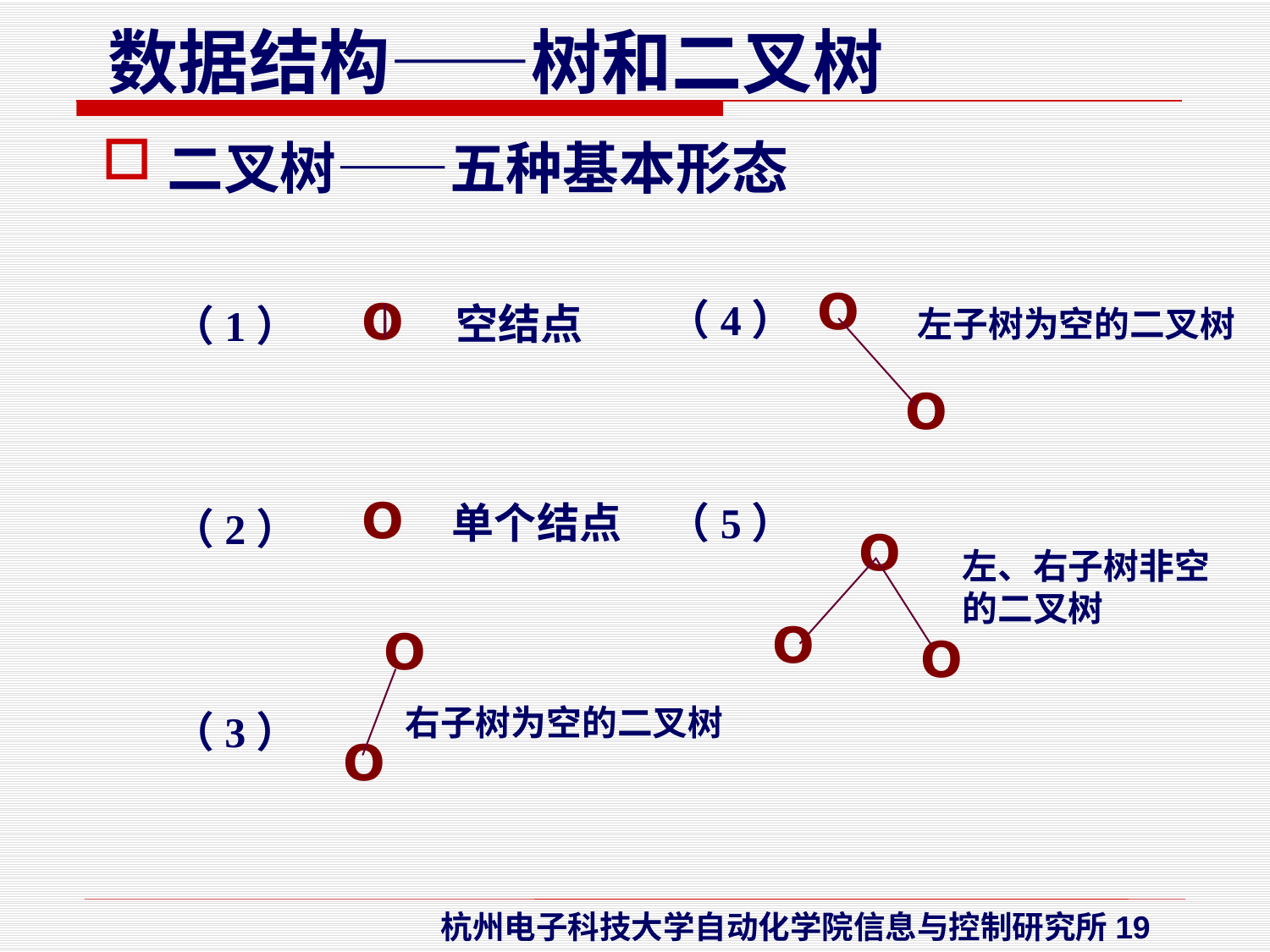

二叉树——五种基本形态
O

O
左子树为空的二叉树
O    空结点
（4）

（5）

（1）

（2）

（3）

   O   单个结点
O

O
O
左、右子树非空的二叉树
O

O
右子树为空的二叉树